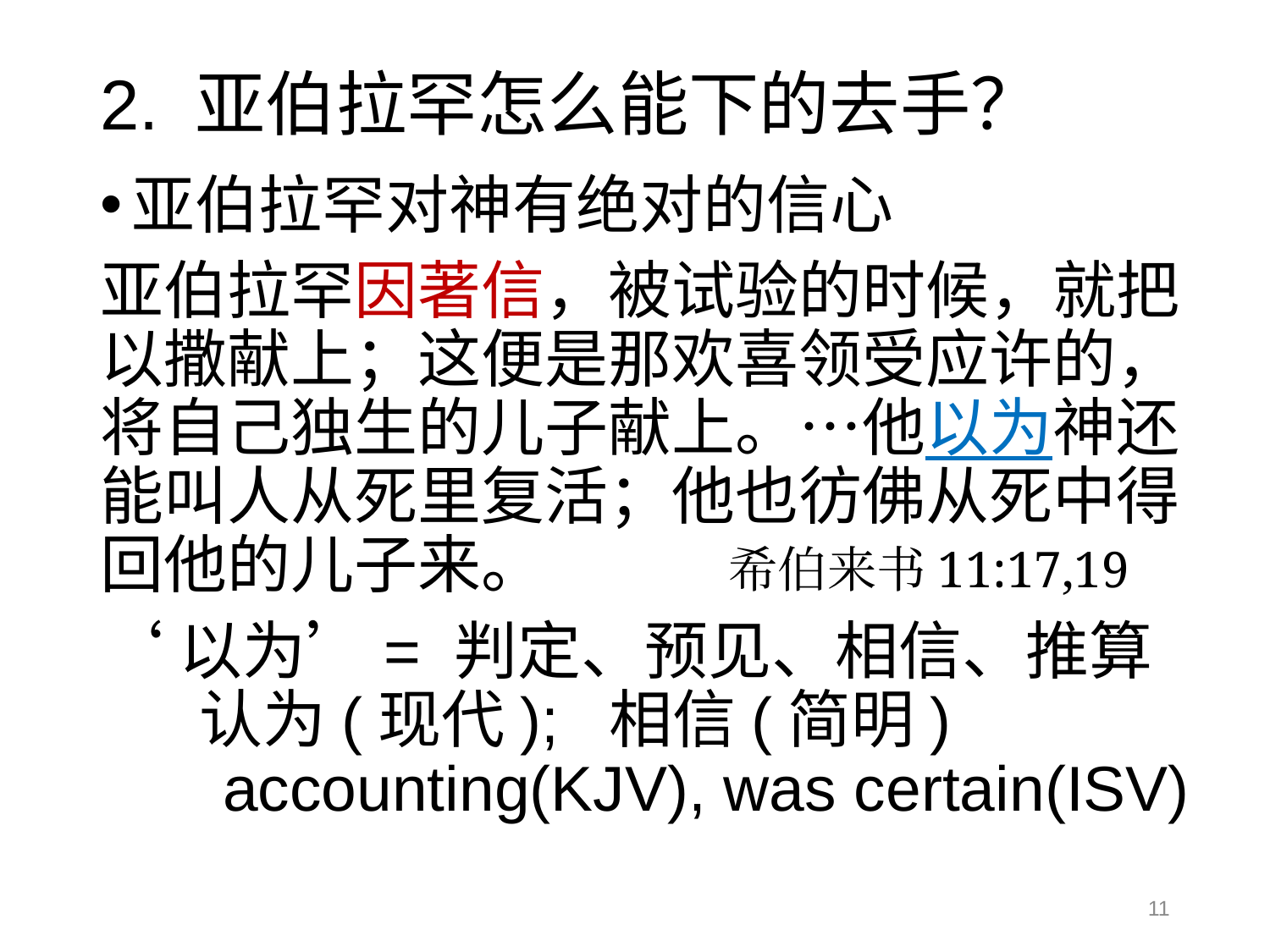

# 2. 亚伯拉罕怎么能下的去手？
亚伯拉罕对神有绝对的信心
亚伯拉罕因著信，被试验的时候，就把以撒献上；这便是那欢喜领受应许的，将自己独生的儿子献上。…他以为神还能叫人从死里复活；他也彷佛从死中得回他的儿子来。             希伯来书11:17,19
‘以为’= 判定、预见、相信、推算
       认为(现代);  相信(简明)
       accounting(KJV), was certain(ISV)
11